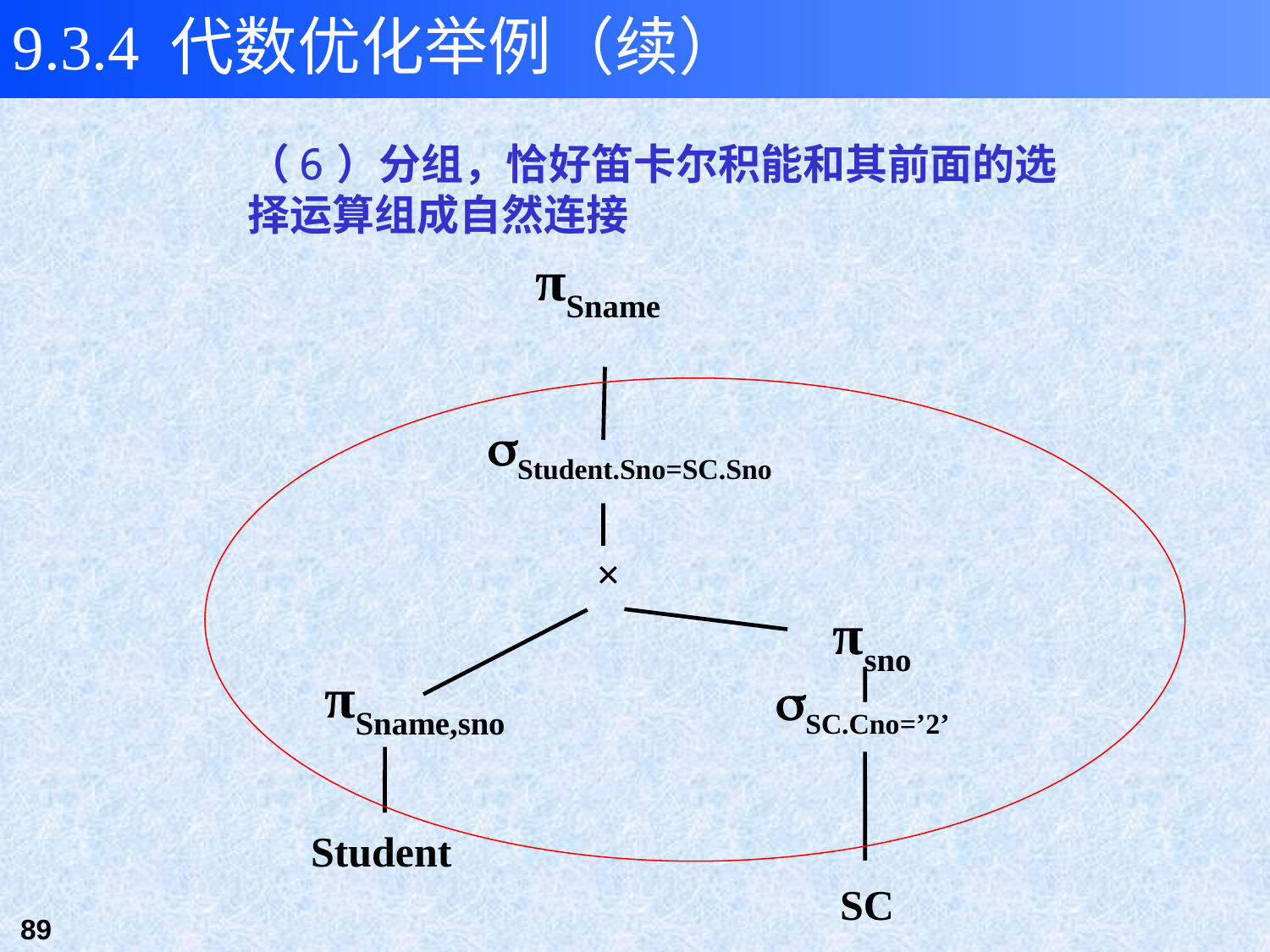

9.3.4 代数优化举例（续）

（6）分组，恰好笛卡尔积能和其前面的选择运算组成自然连接

πSname

σStudent.Sno=SC.Sno

×

πsno
πSname,sno

σSC.Cno=’2’

Student
SC